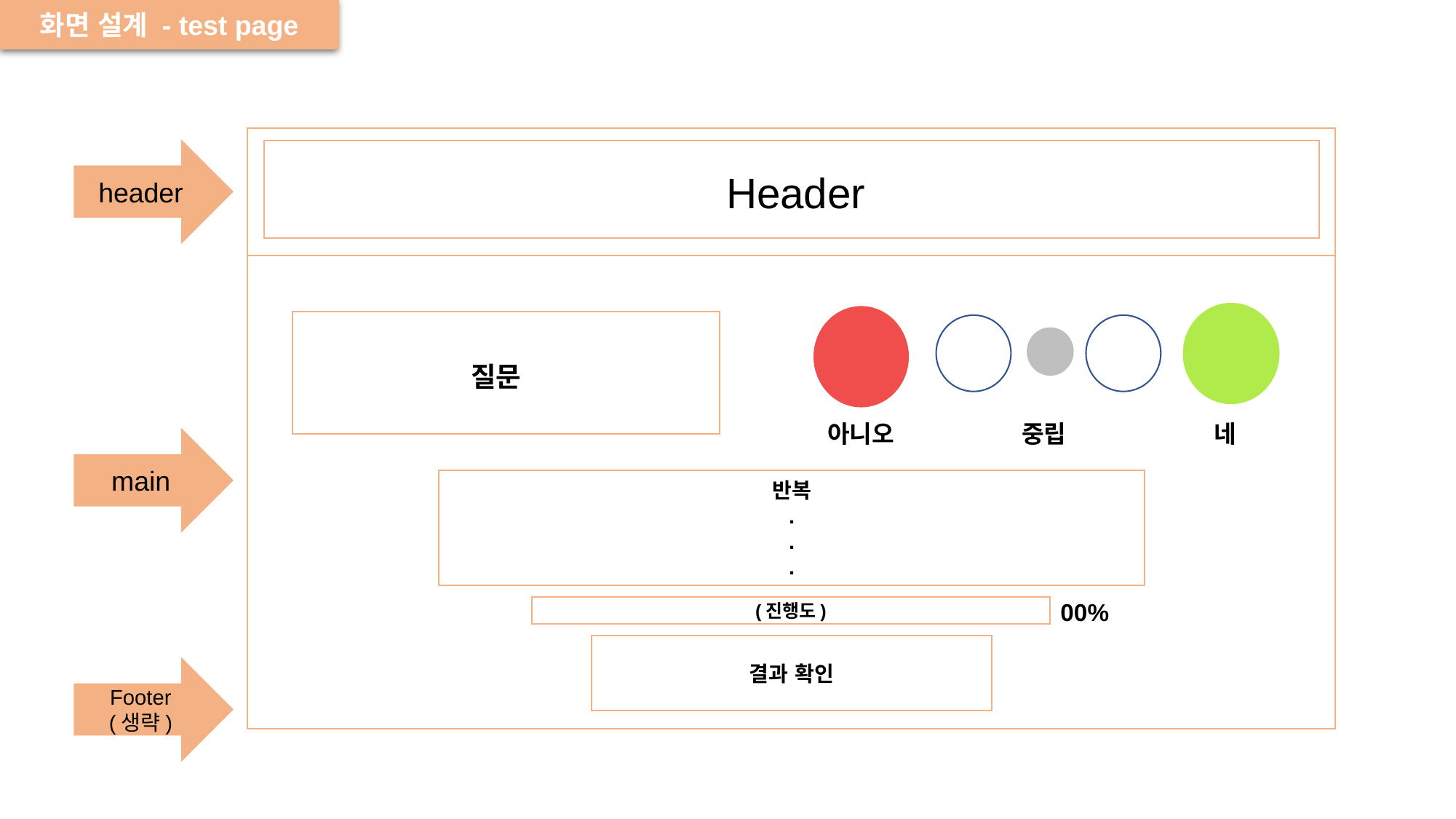

화면 설계 - test page

g
header
Header

질문
       아니오                   중립                      네
main
반복
.
.
.
00%
(진행도)
결과 확인
Footer
(생략)